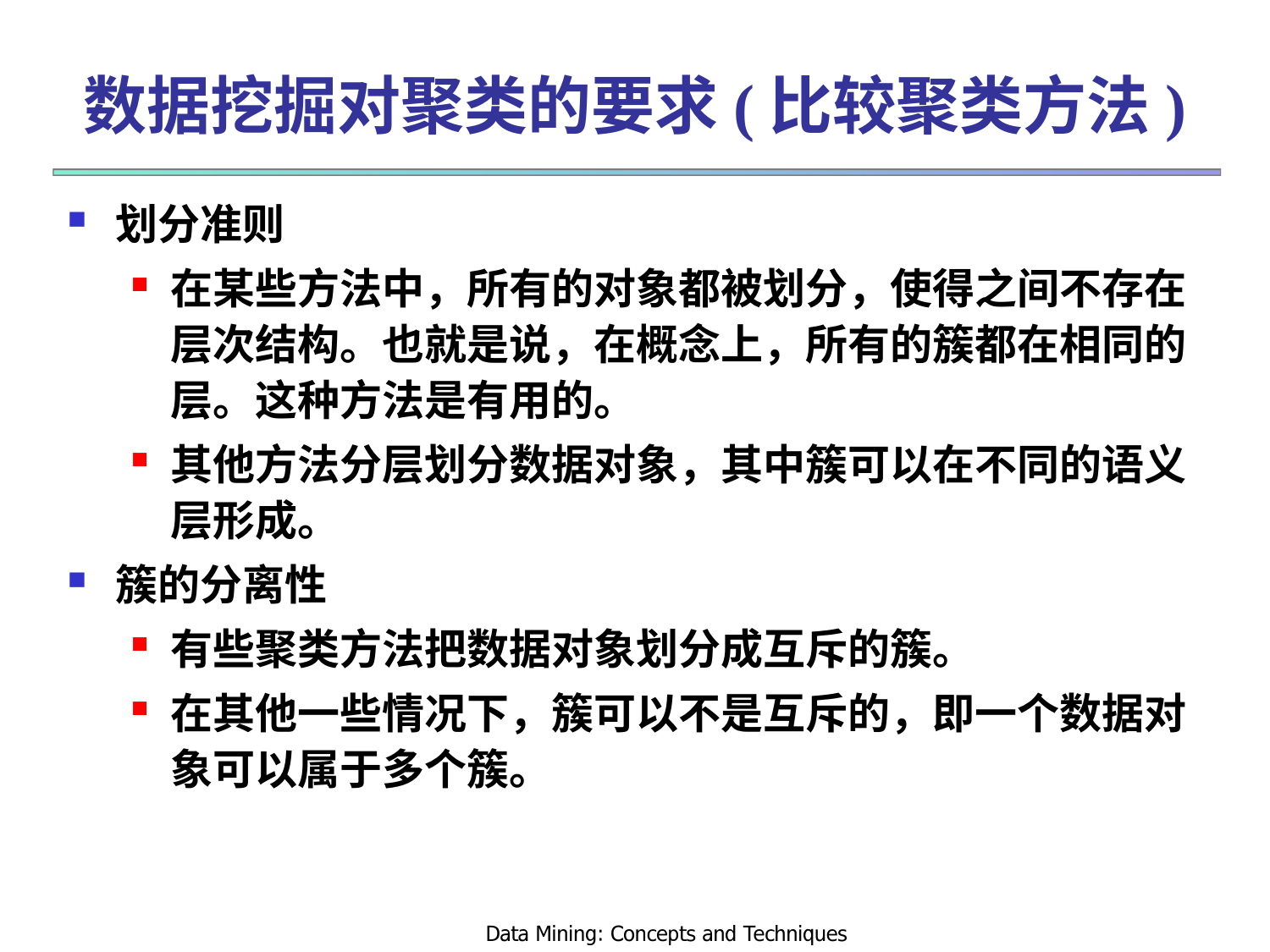

# 数据挖掘对聚类的要求(比较聚类方法)
划分准则
在某些方法中，所有的对象都被划分，使得之间不存在层次结构。也就是说，在概念上，所有的簇都在相同的层。这种方法是有用的。
其他方法分层划分数据对象，其中簇可以在不同的语义层形成。
簇的分离性
有些聚类方法把数据对象划分成互斥的簇。
在其他一些情况下，簇可以不是互斥的，即一个数据对象可以属于多个簇。

Data Mining: Concepts and Techniques
11